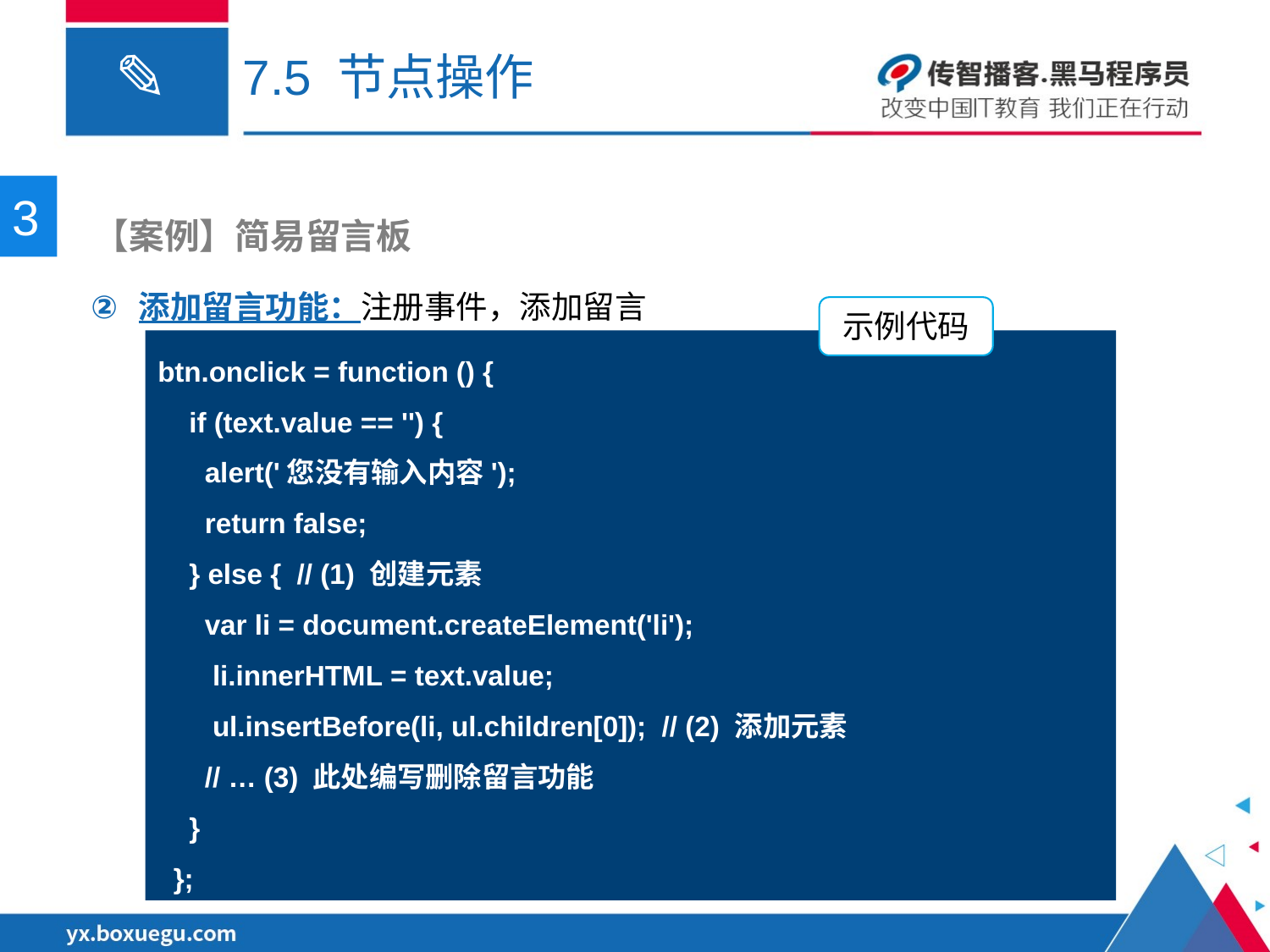

# 7.5 节点操作

3
  【案例】简易留言板
添加留言功能：注册事件，添加留言
示例代码
btn.onclick = function () {
    if (text.value == '') {
      alert('您没有输入内容');
      return false;
    } else {  // (1) 创建元素
      var li = document.createElement('li');
       li.innerHTML = text.value;
       ul.insertBefore(li, ul.children[0]);  // (2) 添加元素
      // … (3) 此处编写删除留言功能
    }
  };